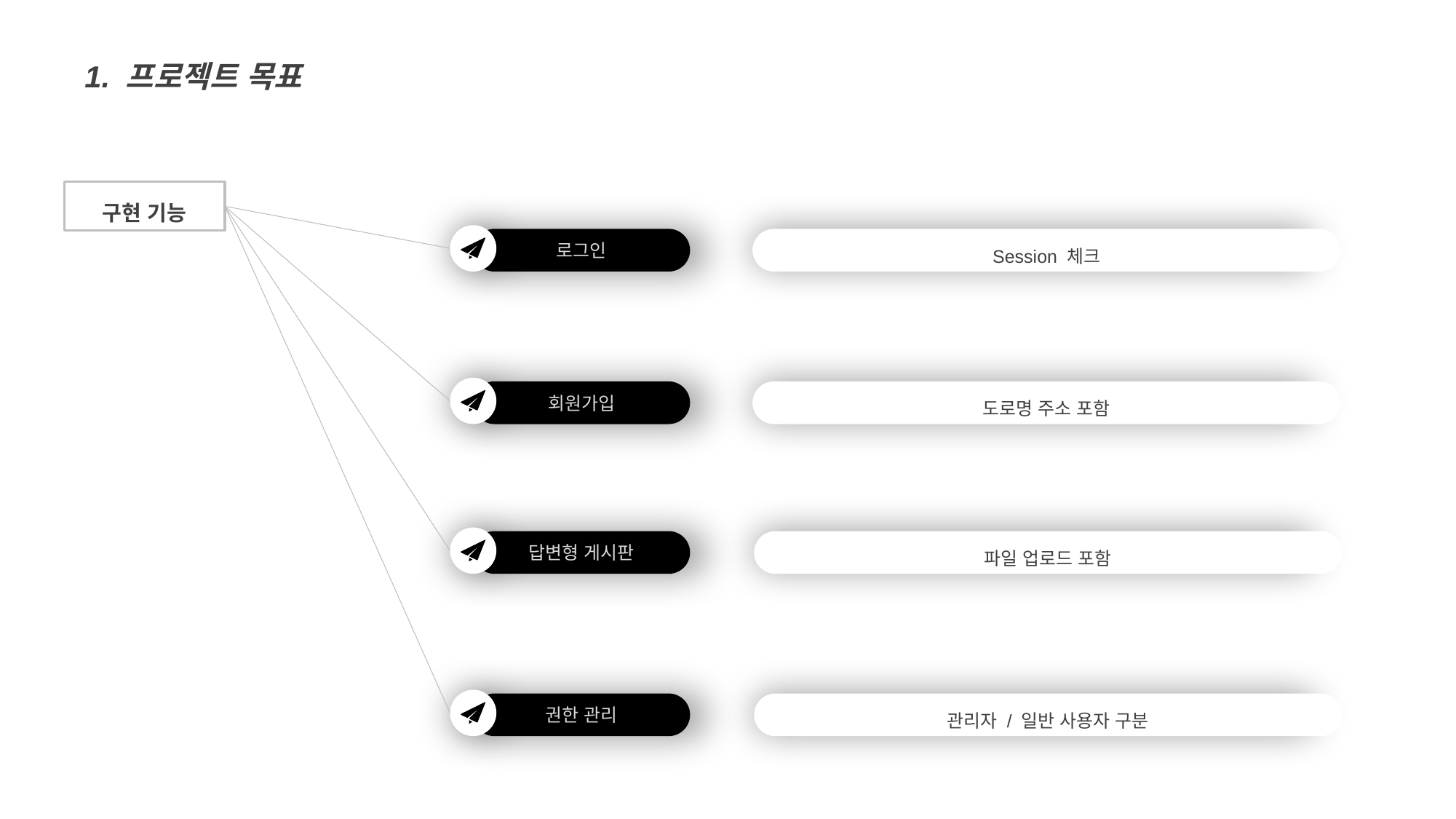

1. 프로젝트 목표
구현 기능

로그인
Session 체크

회원가입
도로명 주소 포함

답변형 게시판
파일 업로드 포함

권한 관리
관리자 / 일반 사용자 구분